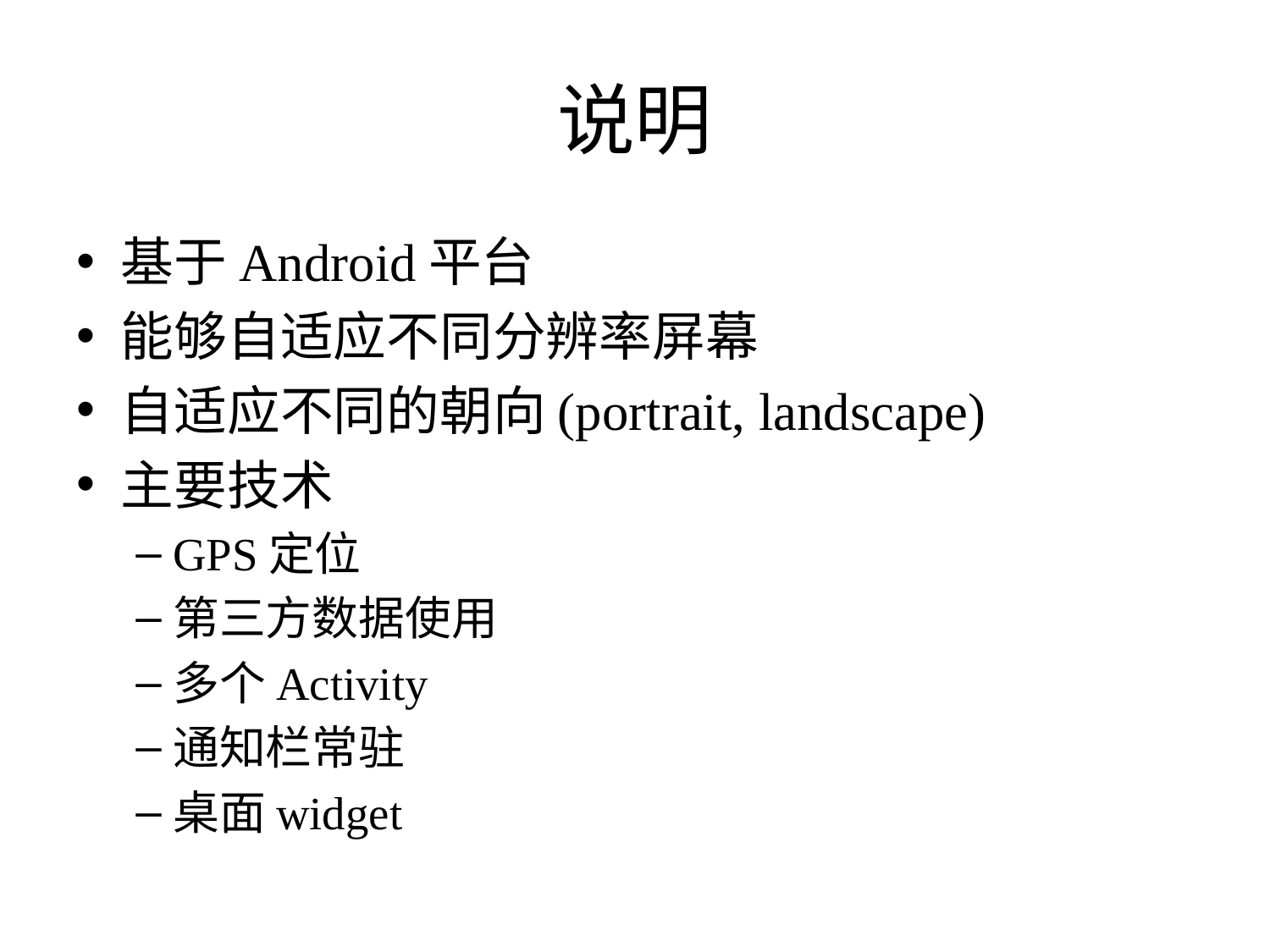

# 说明
基于Android平台
能够自适应不同分辨率屏幕
自适应不同的朝向(portrait, landscape)
主要技术
GPS定位
第三方数据使用
多个Activity
通知栏常驻
桌面widget